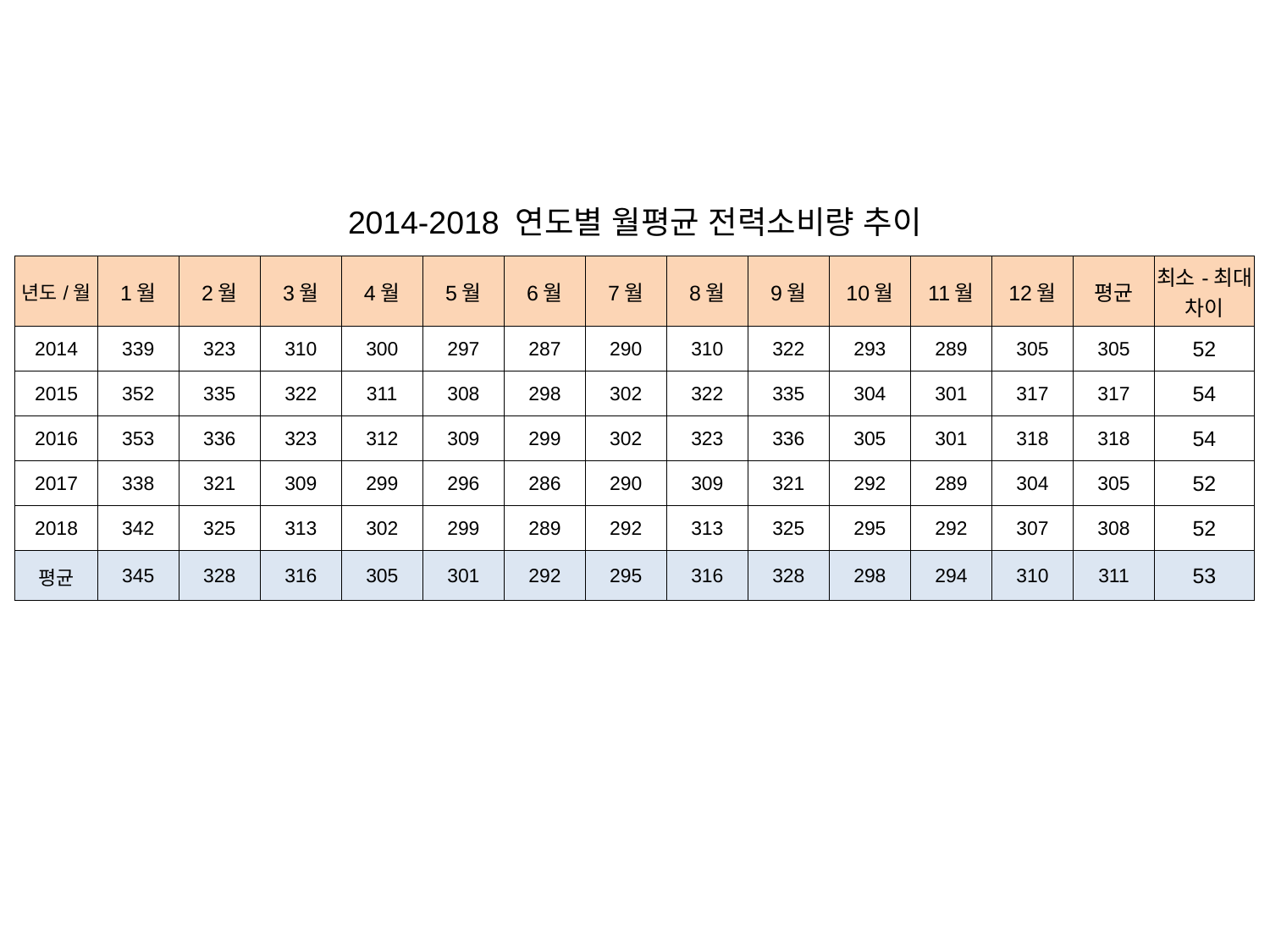

2014-2018 연도별 월평균 전력소비량 추이
| 년도/월 | 1월 | 2월 | 3월 | 4월 | 5월 | 6월 | 7월 | 8월 | 9월 | 10월 | 11월 | 12월 | 평균 | 최소-최대 차이 |
| --- | --- | --- | --- | --- | --- | --- | --- | --- | --- | --- | --- | --- | --- | --- |
| 2014 | 339 | 323 | 310 | 300 | 297 | 287 | 290 | 310 | 322 | 293 | 289 | 305 | 305 | 52 |
| 2015 | 352 | 335 | 322 | 311 | 308 | 298 | 302 | 322 | 335 | 304 | 301 | 317 | 317 | 54 |
| 2016 | 353 | 336 | 323 | 312 | 309 | 299 | 302 | 323 | 336 | 305 | 301 | 318 | 318 | 54 |
| 2017 | 338 | 321 | 309 | 299 | 296 | 286 | 290 | 309 | 321 | 292 | 289 | 304 | 305 | 52 |
| 2018 | 342 | 325 | 313 | 302 | 299 | 289 | 292 | 313 | 325 | 295 | 292 | 307 | 308 | 52 |
| 평균 | 345 | 328 | 316 | 305 | 301 | 292 | 295 | 316 | 328 | 298 | 294 | 310 | 311 | 53 |